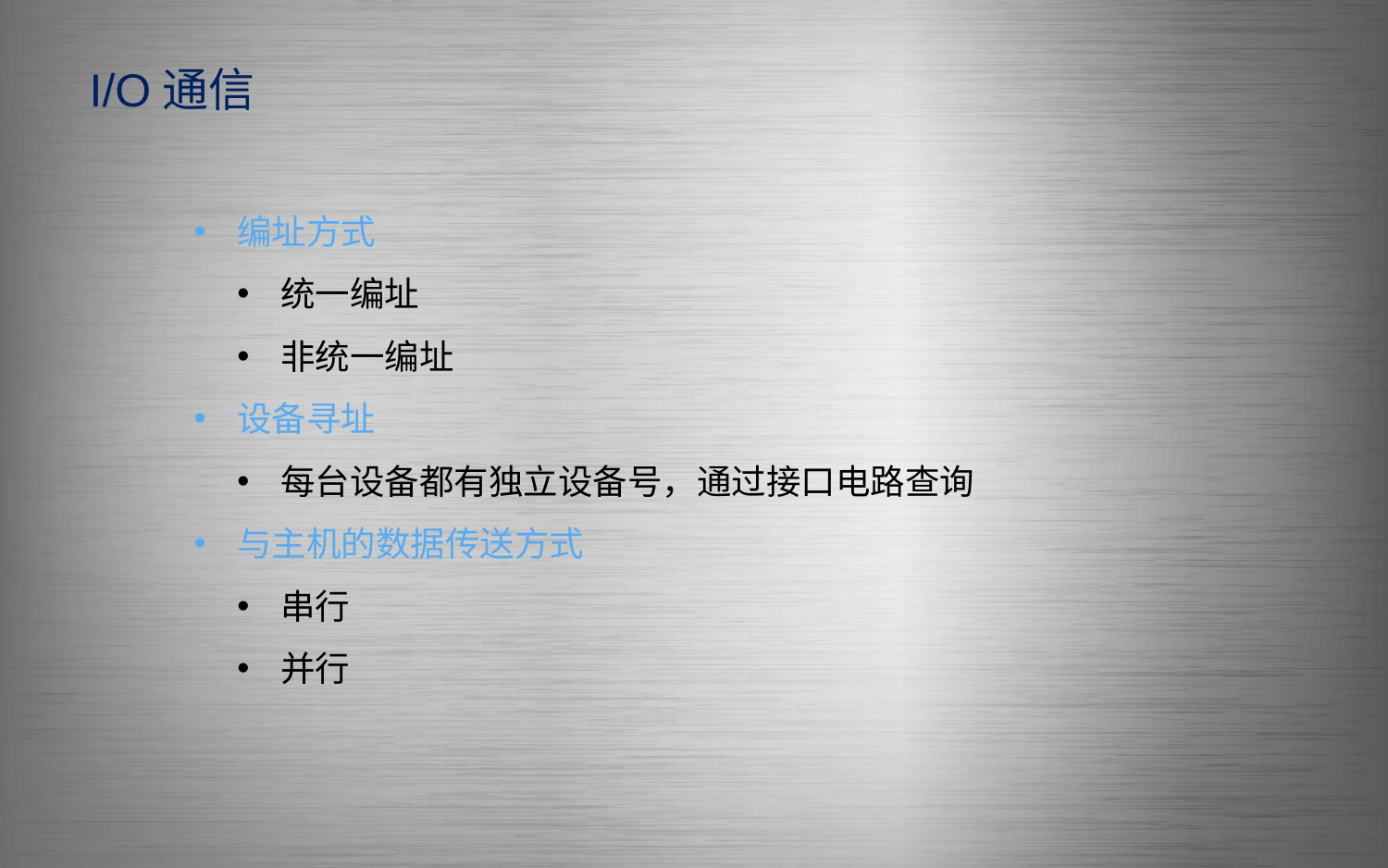

I/O通信
编址方式
统一编址
非统一编址
设备寻址
每台设备都有独立设备号，通过接口电路查询
与主机的数据传送方式
串行
并行